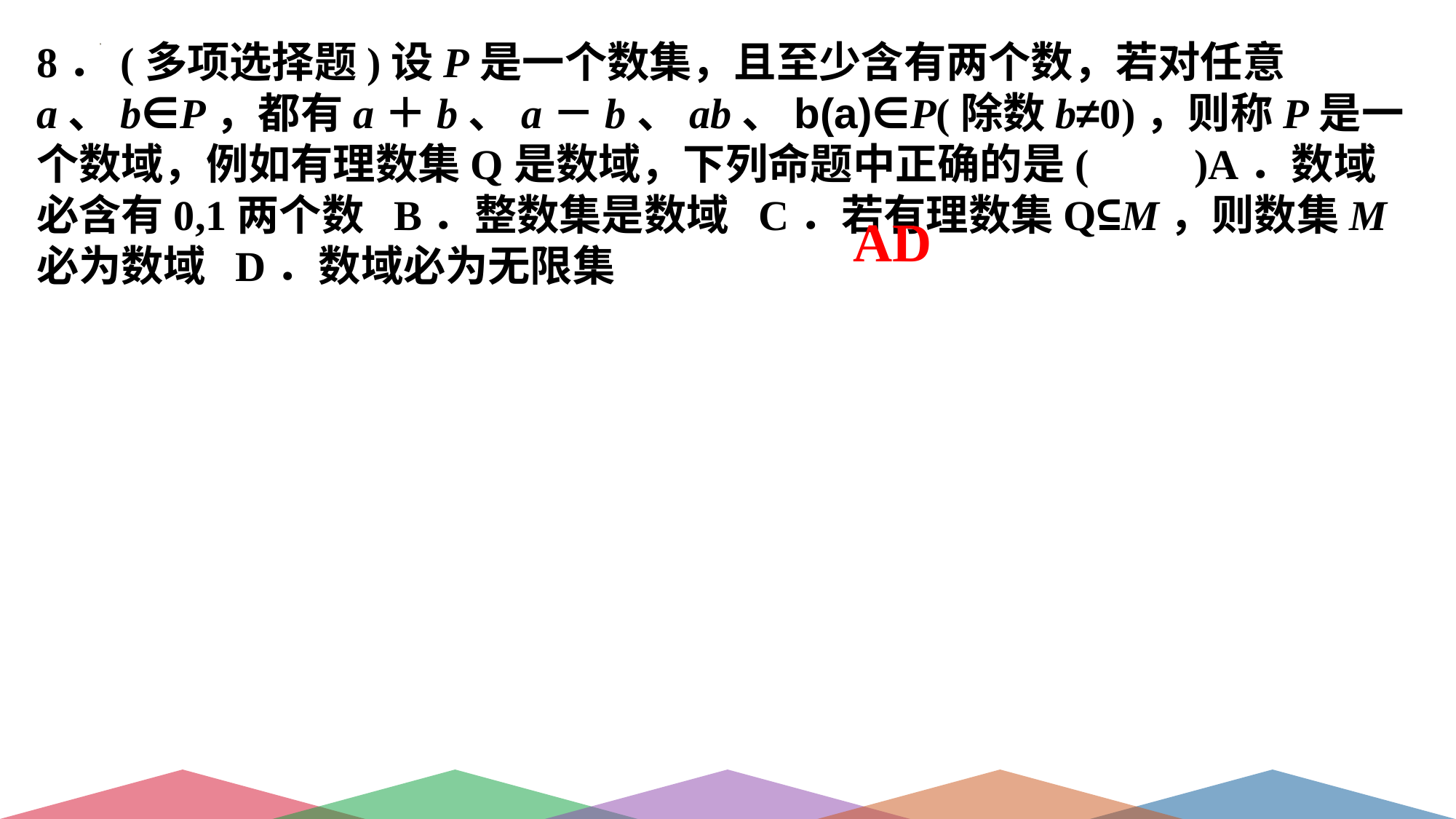

8．(多项选择题)设P是一个数集，且至少含有两个数，若对任意a、b∈P，都有a＋b、a－b、ab、b(a)∈P(除数b≠0)，则称P是一个数域，例如有理数集Q是数域，下列命题中正确的是(　　)A．数域必含有0,1两个数  B．整数集是数域  C．若有理数集Q⊆M，则数集M必为数域  D．数域必为无限集

AD